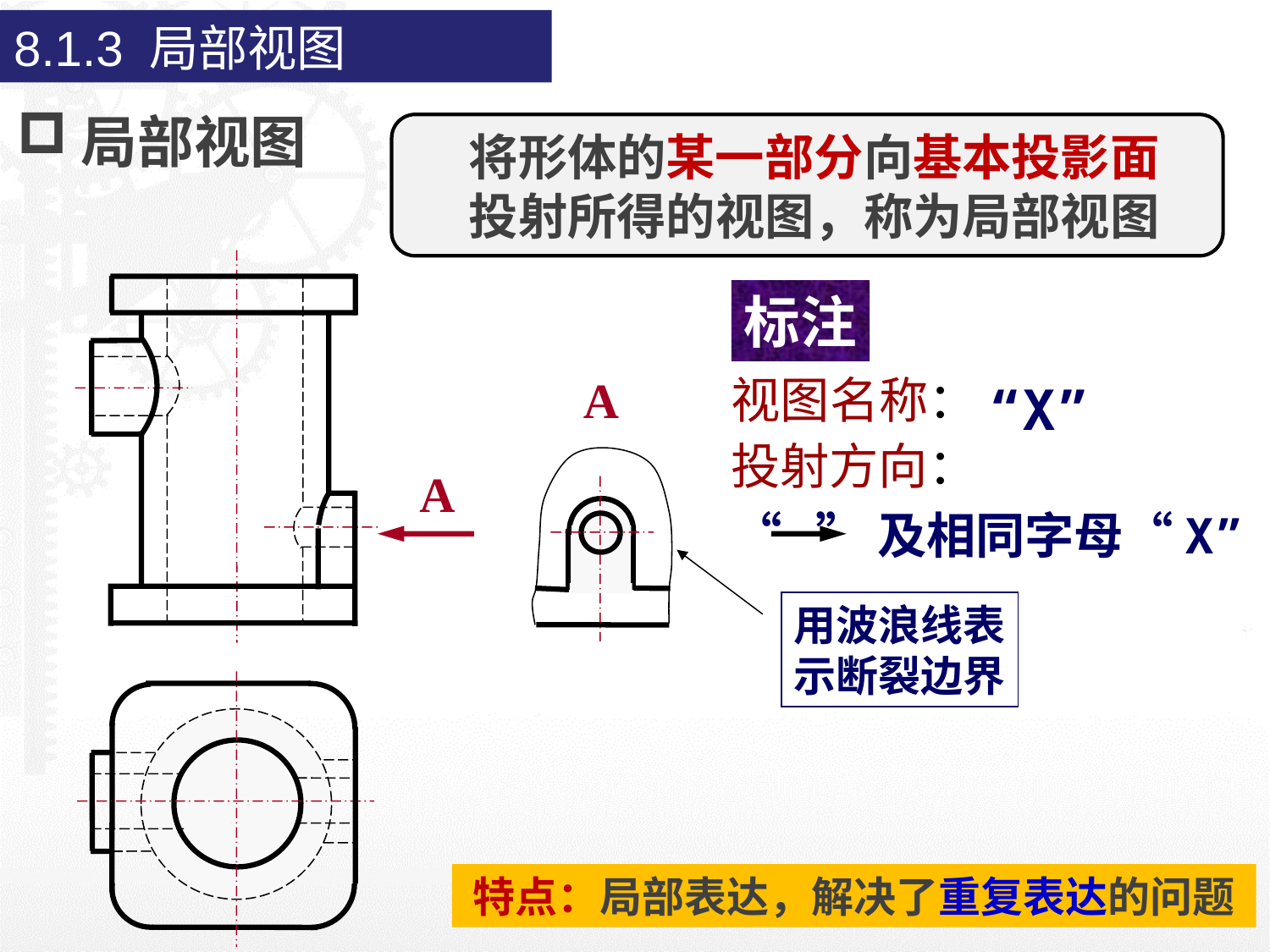

8.1.3 局部视图
局部视图

将形体的某一部分向基本投影面
投射所得的视图，称为局部视图

标注
A
视图名称：
“X”
投射方向：

A
“   ”及相同字母“X”

用波浪线表
示断裂边界

特点：局部表达，解决了重复表达的问题